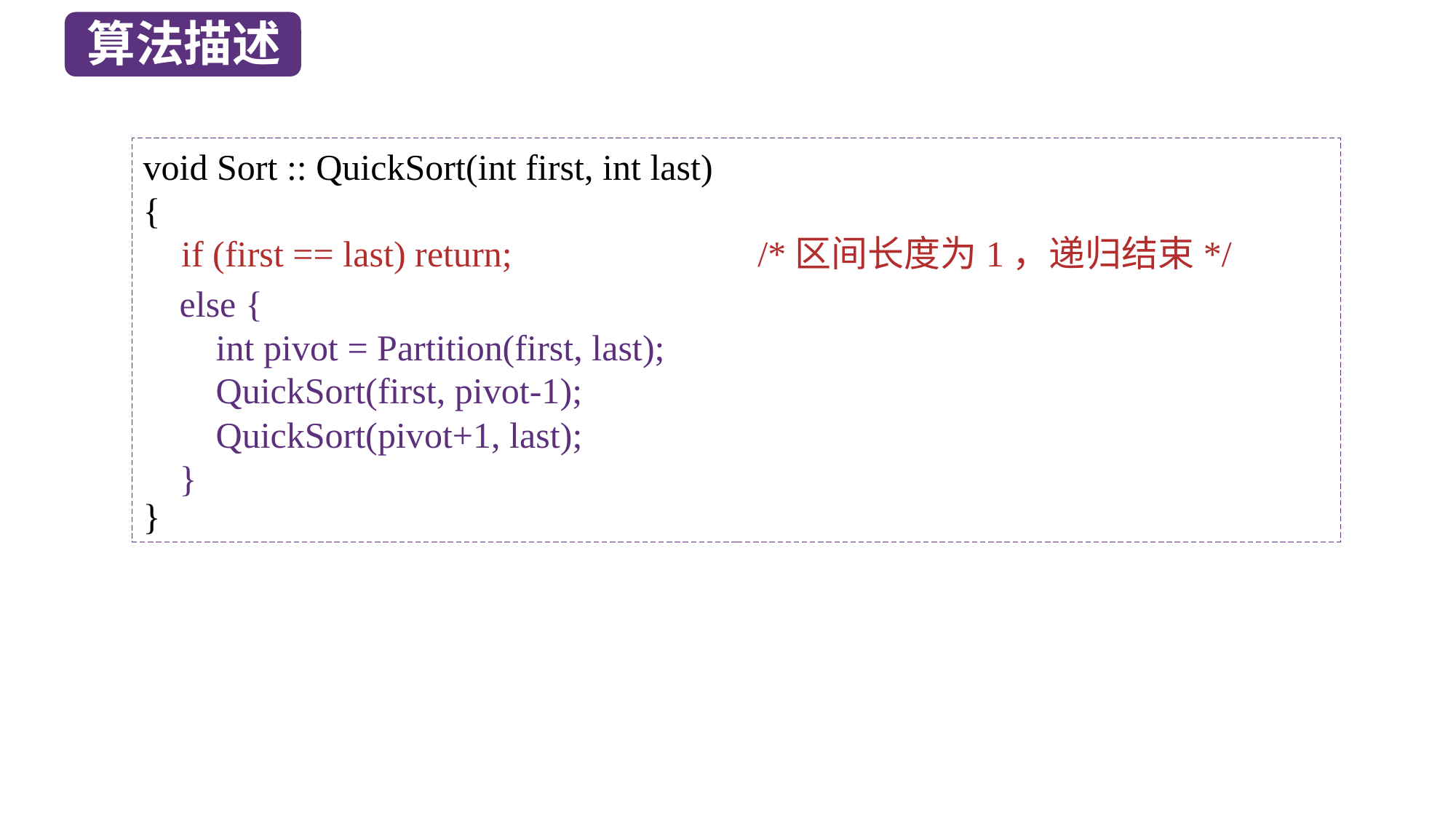

算法描述

void Sort :: QuickSort(int first, int last)
{

}
    if (first == last) return;                           /*区间长度为1，递归结束*/
    else {
        int pivot = Partition(first, last);
        QuickSort(first, pivot-1);
        QuickSort(pivot+1, last);
    }